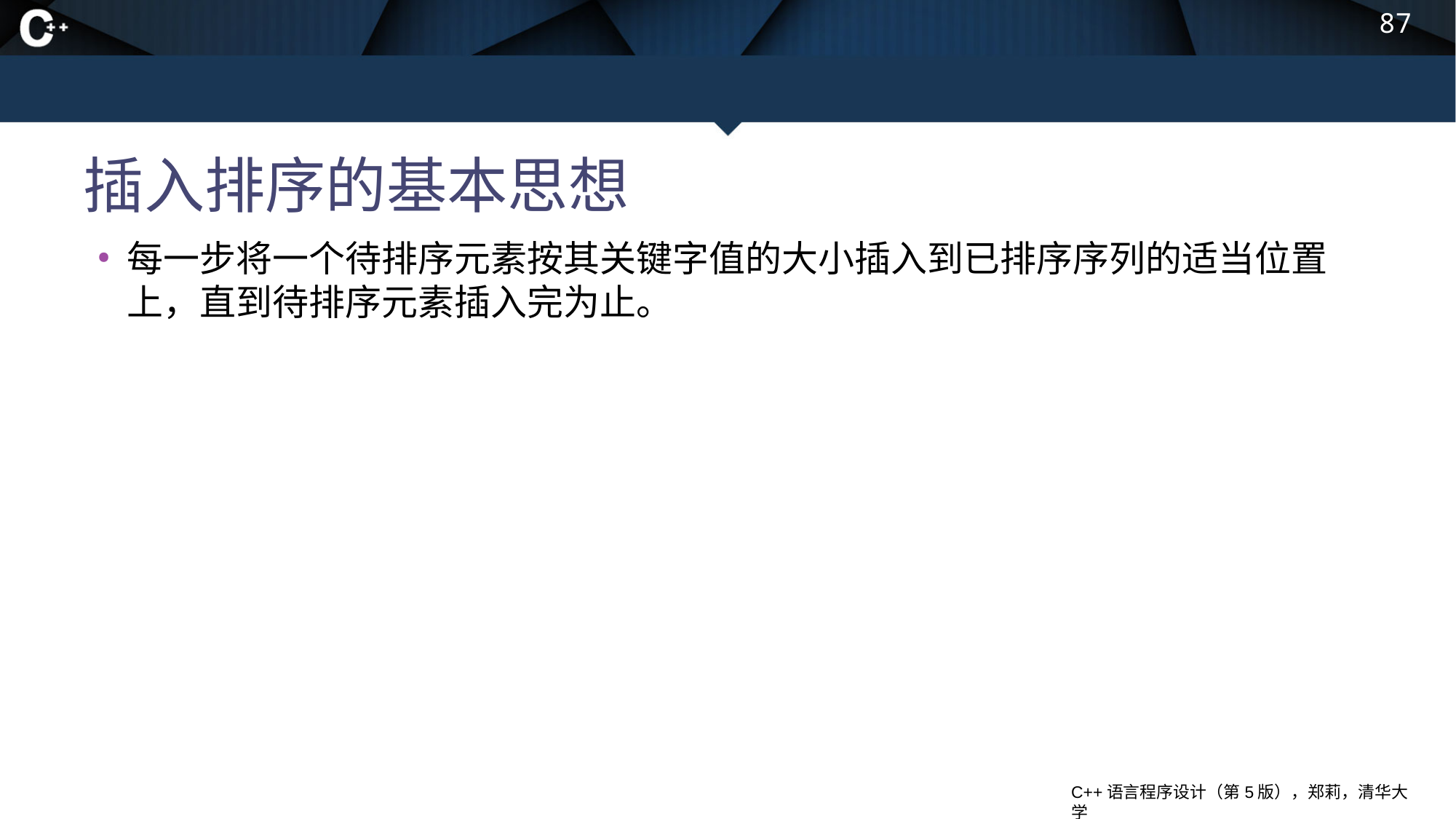

87
# 插入排序的基本思想
每一步将一个待排序元素按其关键字值的大小插入到已排序序列的适当位置上，直到待排序元素插入完为止。